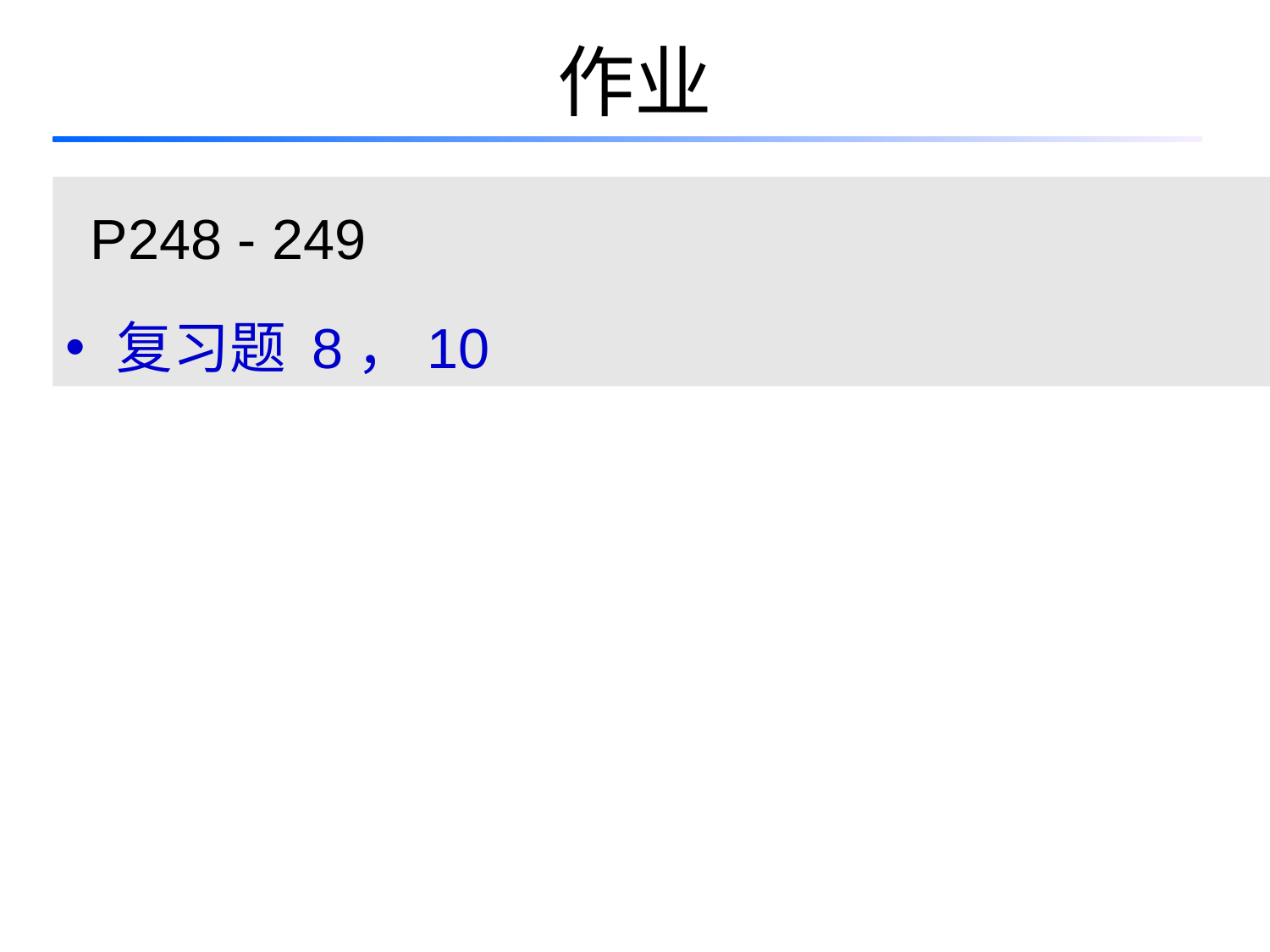

# 作业

P248 - 249
 复习题 8，10